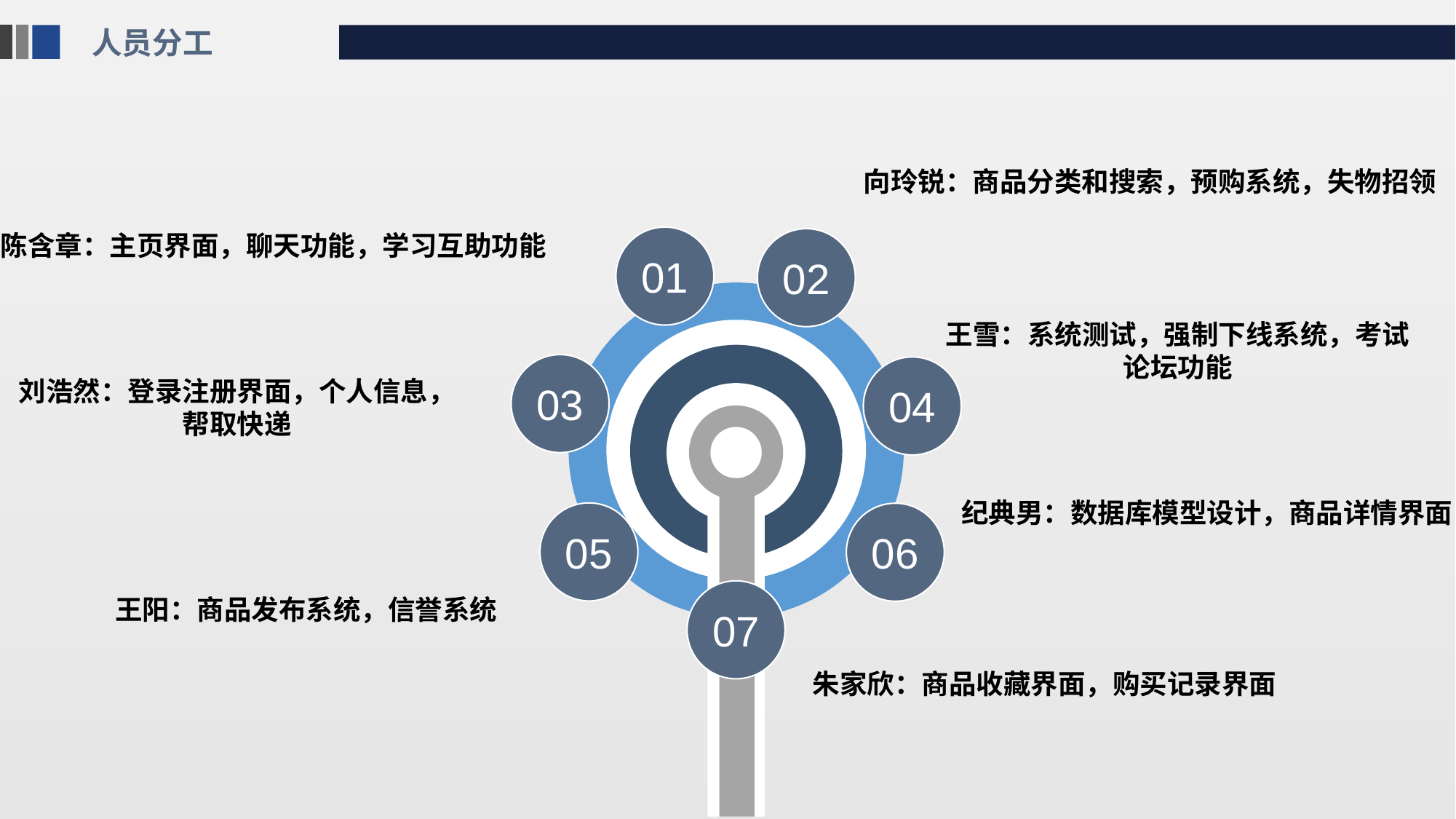

人员分工

陈含章：主页界面，聊天功能，学习互助功能

向玲锐：商品分类和搜索，预购系统，失物招领

01
02

王雪：系统测试，强制下线系统，考试
论坛功能

03
04
刘浩然：登录注册界面，个人信息，
帮取快递

纪典男：数据库模型设计，商品详情界面

05
06
王阳：商品发布系统，信誉系统

07
朱家欣：商品收藏界面，购买记录界面